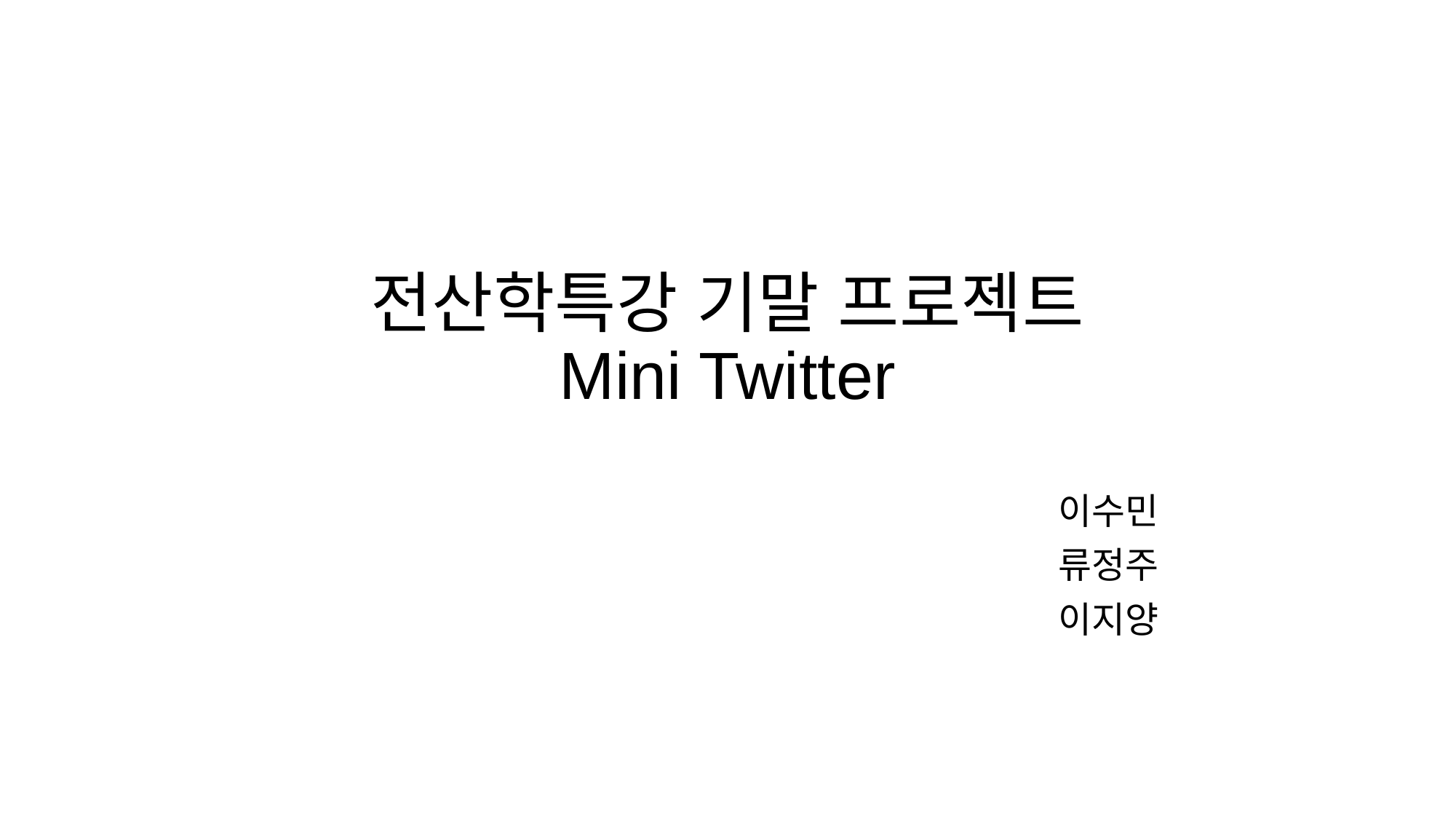

# 전산학특강 기말 프로젝트 Mini Twitter
이수민
류정주
이지양